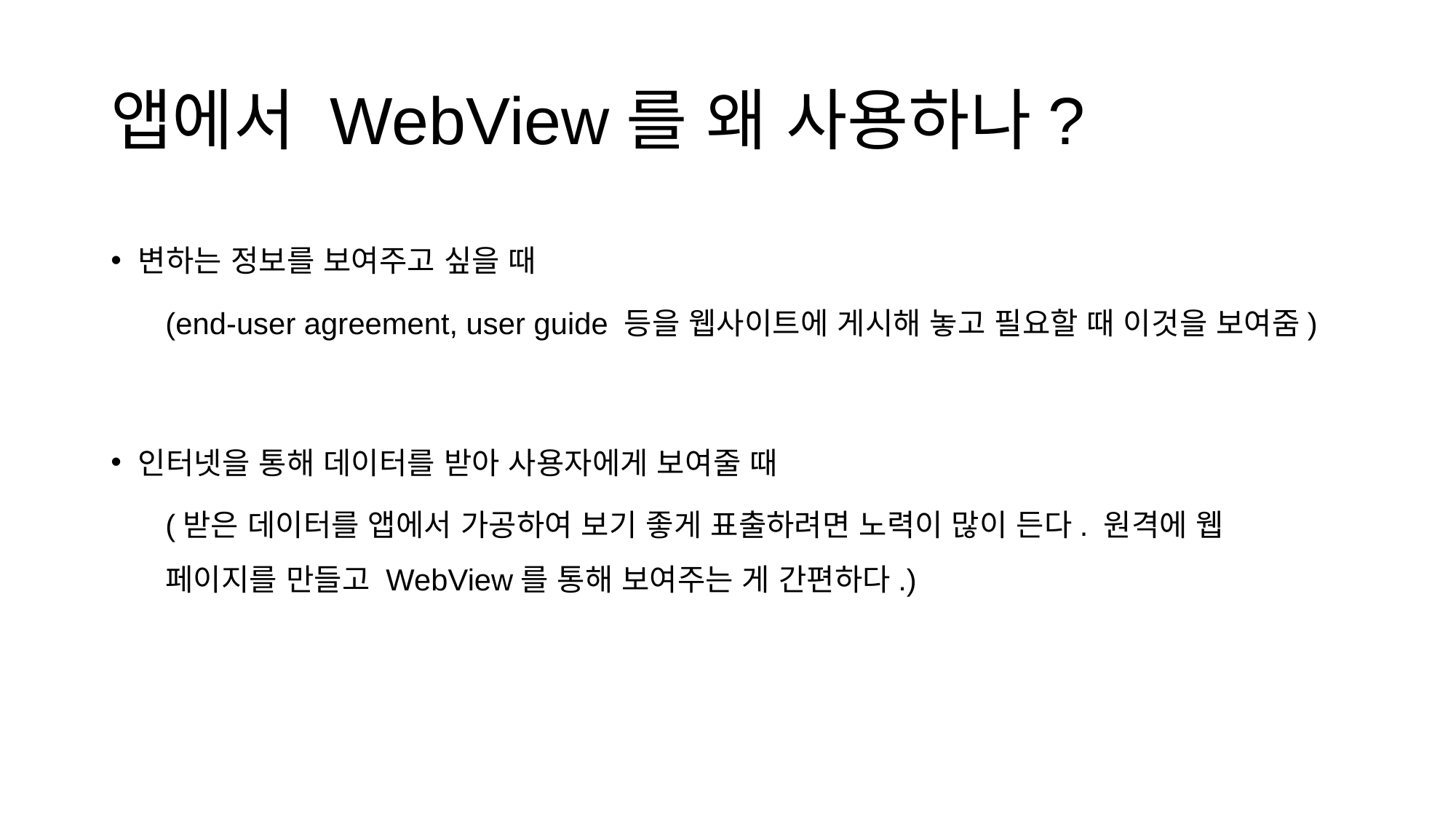

# 앱에서 WebView를 왜 사용하나?
변하는 정보를 보여주고 싶을 때
(end-user agreement, user guide 등을 웹사이트에 게시해 놓고 필요할 때 이것을 보여줌)

인터넷을 통해 데이터를 받아 사용자에게 보여줄 때
(받은 데이터를 앱에서 가공하여 보기 좋게 표출하려면 노력이 많이 든다. 원격에 웹 페이지를 만들고 WebView를 통해 보여주는 게 간편하다.)